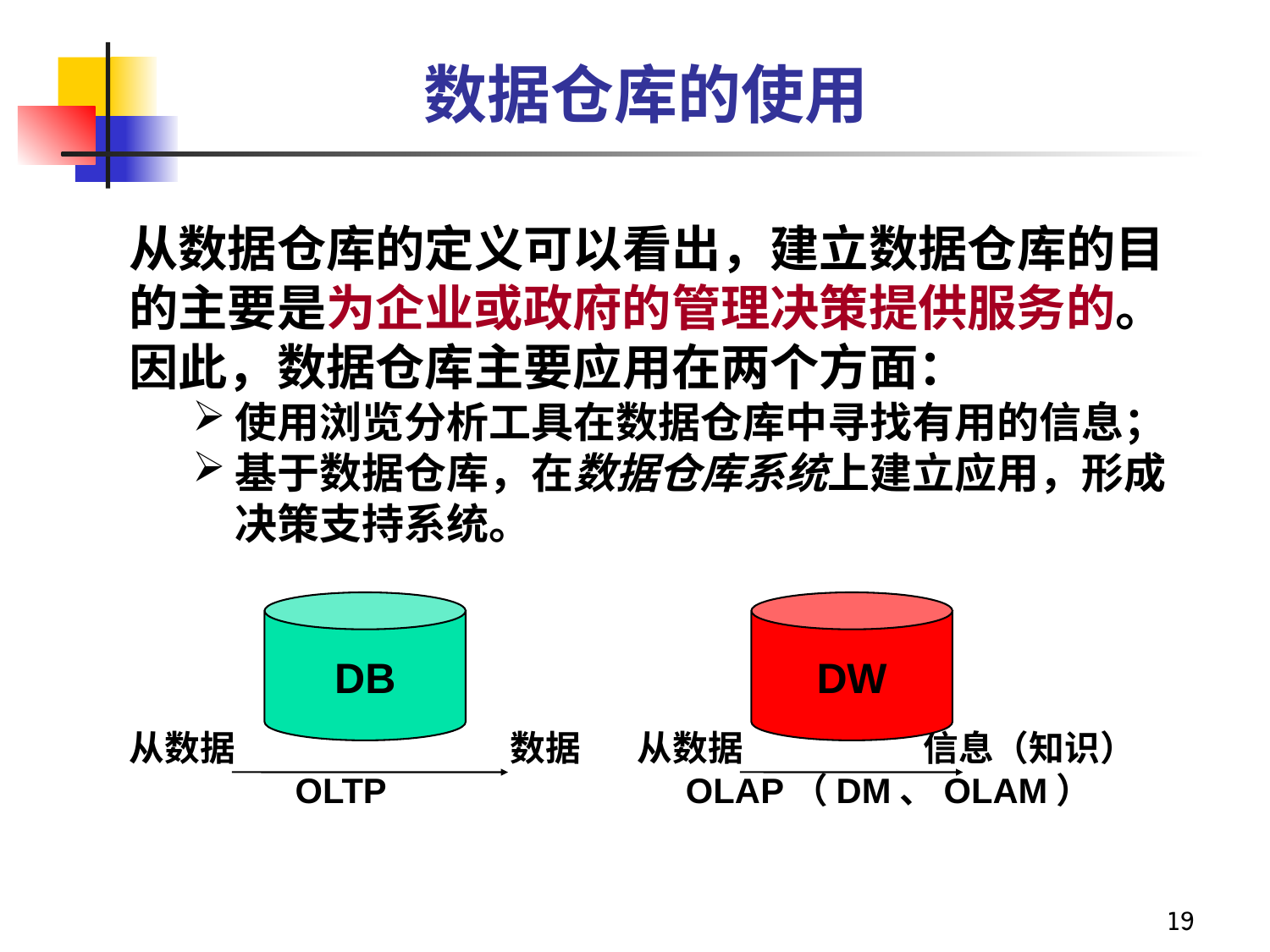

数据仓库的使用
从数据仓库的定义可以看出，建立数据仓库的目的主要是为企业或政府的管理决策提供服务的。因此，数据仓库主要应用在两个方面：
使用浏览分析工具在数据仓库中寻找有用的信息；
基于数据仓库，在数据仓库系统上建立应用，形成决策支持系统。

	  事务处理			 分析处理

从数据			数据	从数据		    信息（知识）
	    OLTP		     OLAP（DM、OLAM）

DB
DW
19